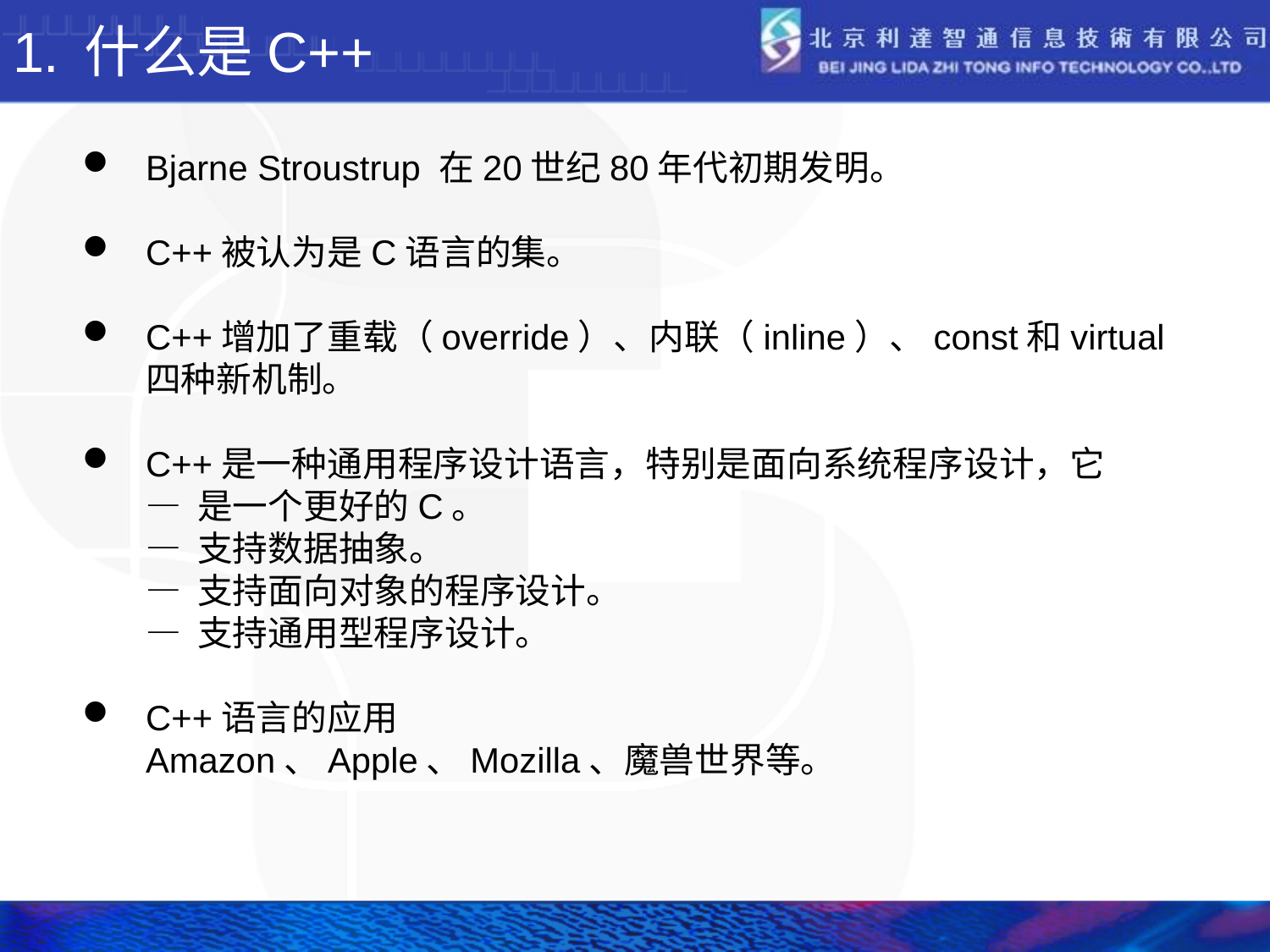

# 什么是C++
Bjarne Stroustrup 在20世纪80年代初期发明。

C++被认为是C语言的集。

C++增加了重载（override）、内联（inline）、const和virtual四种新机制。

C++是一种通用程序设计语言，特别是面向系统程序设计，它
— 是一个更好的C。
— 支持数据抽象。
— 支持面向对象的程序设计。
— 支持通用型程序设计。

C++语言的应用
	Amazon、Apple、Mozilla、魔兽世界等。